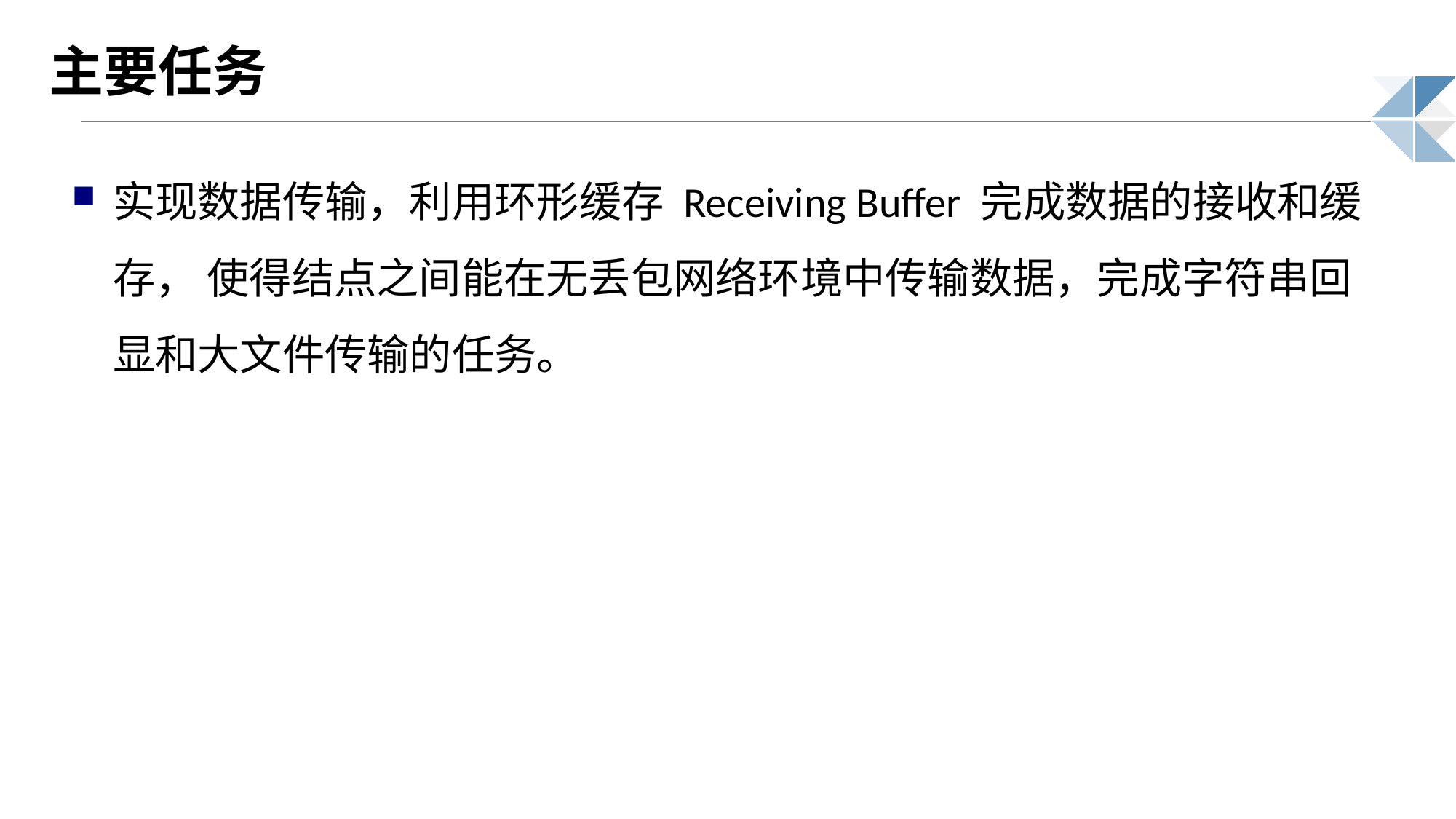

主要任务
实现数据传输，利⽤环形缓存 Receiving Buffer 完成数据的接收和缓存， 使得结点之间能在⽆丢包⽹络环境中传输数据，完成字符串回显和大文件传输的任务。